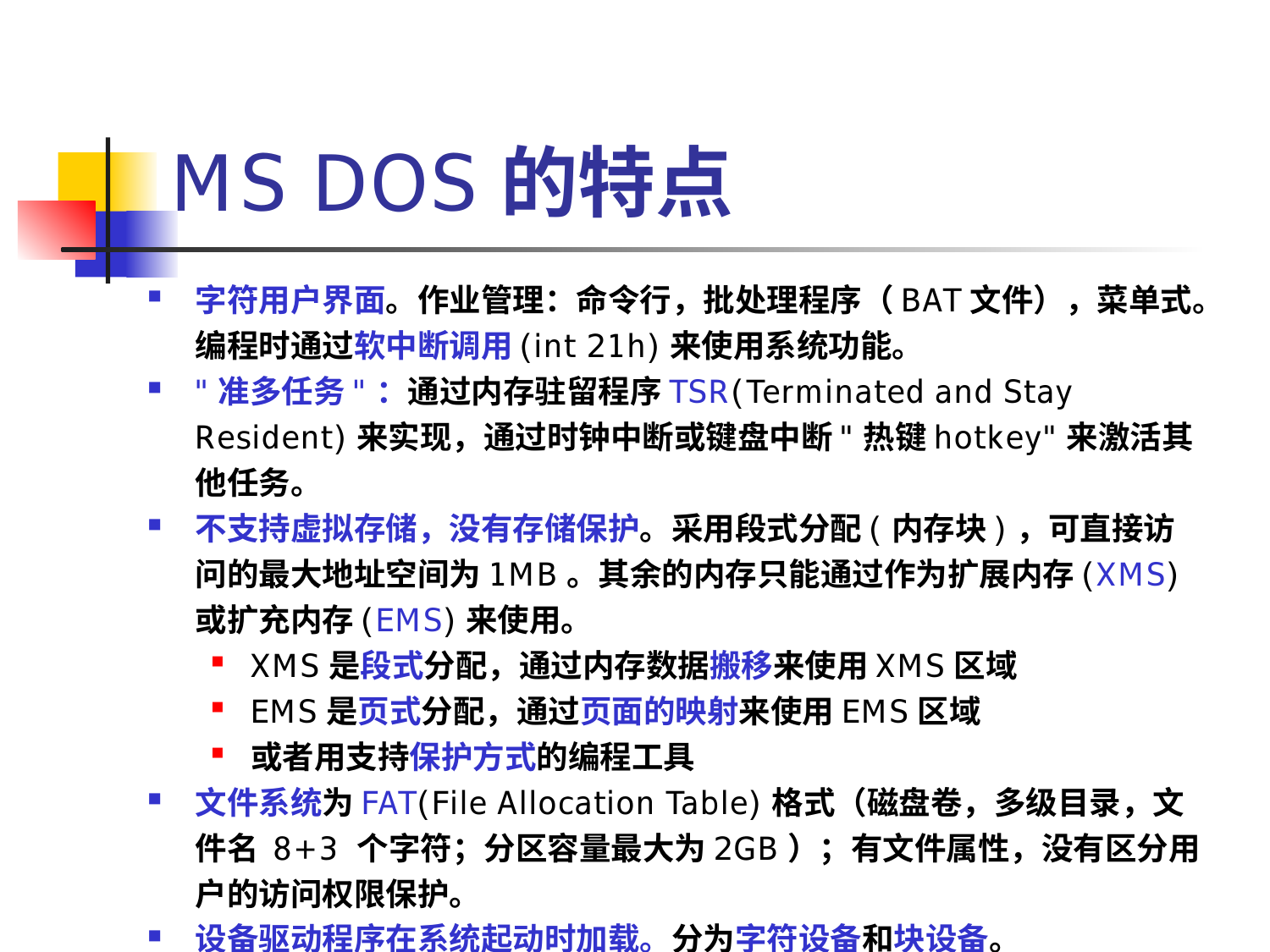

# MS DOS的特点
字符用户界面。作业管理：命令行，批处理程序（BAT文件），菜单式。编程时通过软中断调用(int 21h)来使用系统功能。
"准多任务"：通过内存驻留程序TSR(Terminated and Stay Resident)来实现，通过时钟中断或键盘中断"热键hotkey"来激活其他任务。
不支持虚拟存储，没有存储保护。采用段式分配(内存块)，可直接访问的最大地址空间为1MB。其余的内存只能通过作为扩展内存(XMS)或扩充内存(EMS)来使用。
XMS是段式分配，通过内存数据搬移来使用XMS区域
EMS是页式分配，通过页面的映射来使用EMS区域
或者用支持保护方式的编程工具
文件系统为FAT(File Allocation Table)格式（磁盘卷，多级目录，文件名 8+3 个字符；分区容量最大为2GB）；有文件属性，没有区分用户的访问权限保护。
设备驱动程序在系统起动时加载。分为字符设备和块设备。